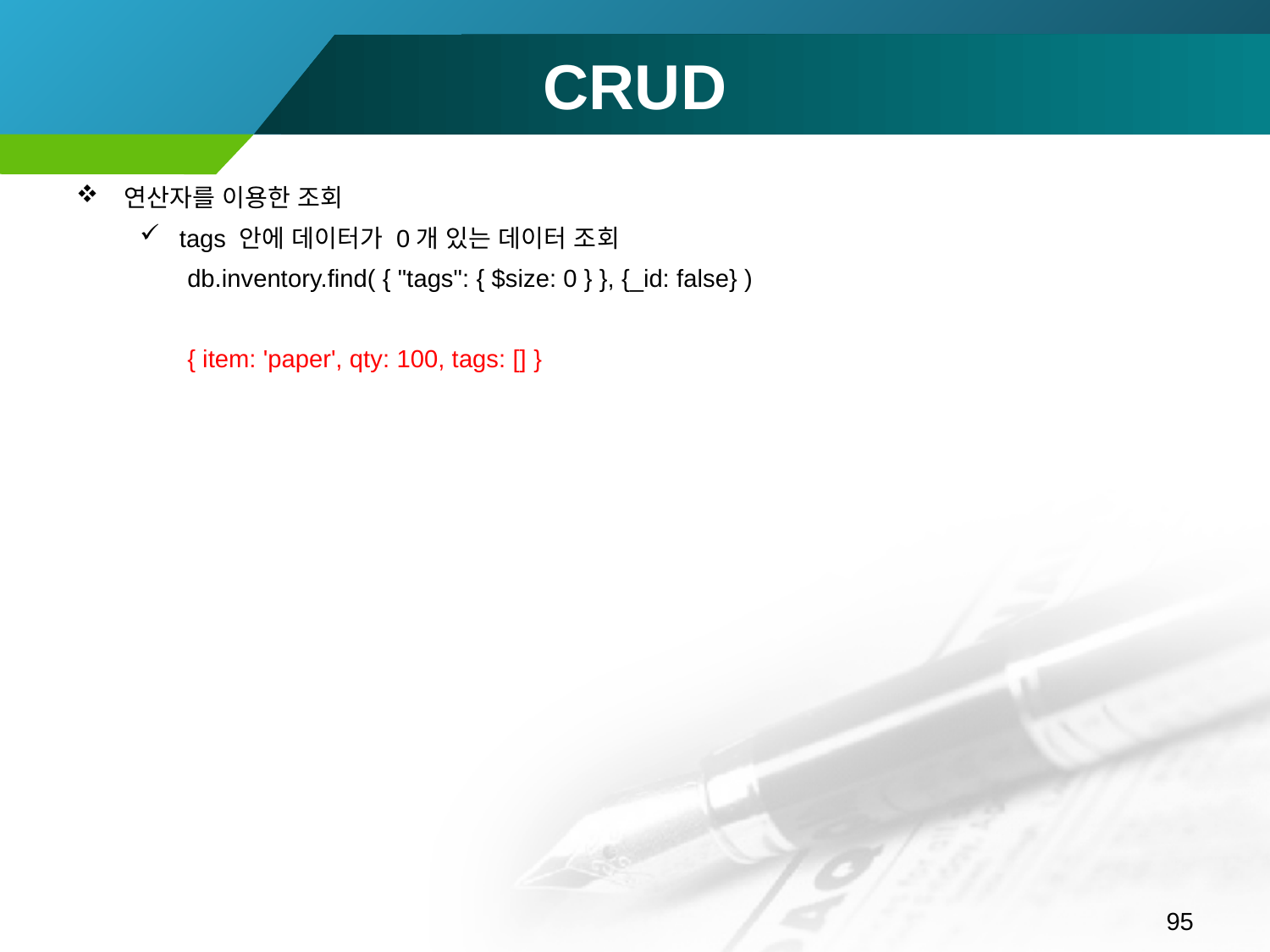

# CRUD
연산자를 이용한 조회
tags 안에 데이터가 0개 있는 데이터 조회
db.inventory.find( { "tags": { $size: 0 } }, {_id: false} )

{ item: 'paper', qty: 100, tags: [] }
95